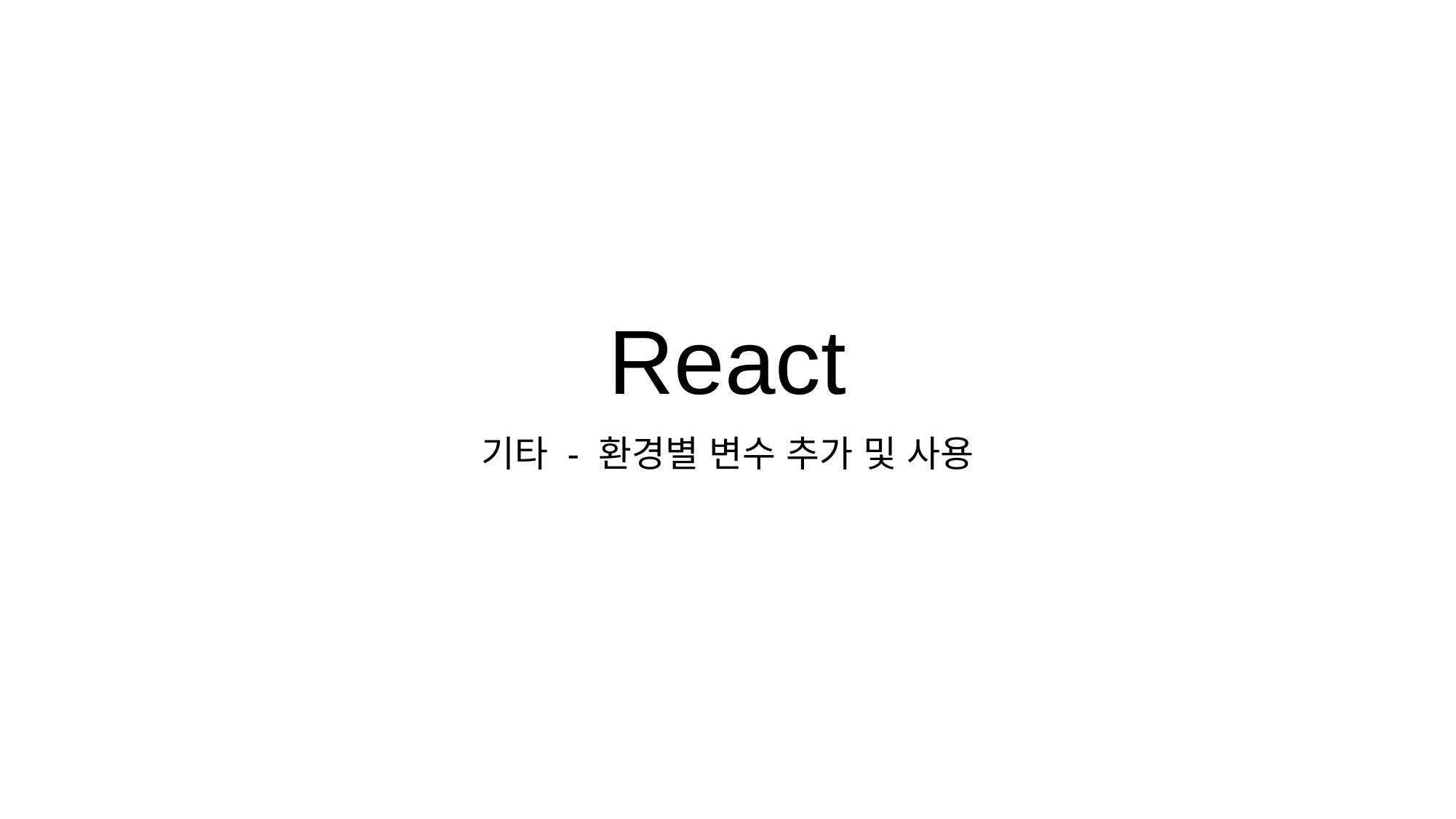

# React
기타 - 환경별 변수 추가 및 사용